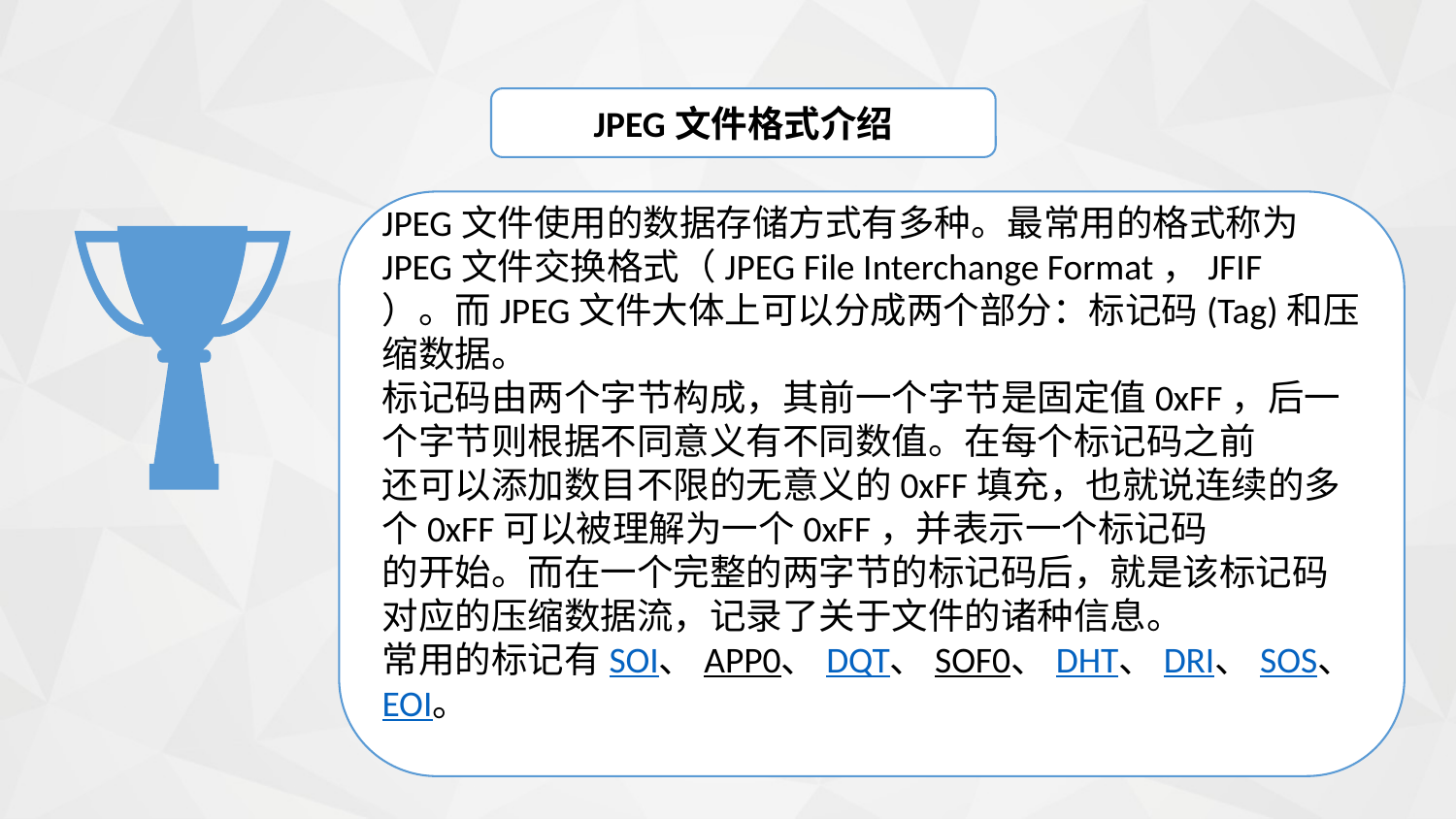

JPEG文件格式介绍
JPEG文件使用的数据存储方式有多种。最常用的格式称为JPEG文件交换格式（JPEG File Interchange Format，JFIF
）。而JPEG文件大体上可以分成两个部分：标记码(Tag)和压缩数据。
标记码由两个字节构成，其前一个字节是固定值0xFF，后一个字节则根据不同意义有不同数值。在每个标记码之前
还可以添加数目不限的无意义的0xFF填充，也就说连续的多个0xFF可以被理解为一个0xFF，并表示一个标记码
的开始。而在一个完整的两字节的标记码后，就是该标记码对应的压缩数据流，记录了关于文件的诸种信息。
常用的标记有SOI、APP0、DQT、SOF0、DHT、DRI、SOS、EOI。